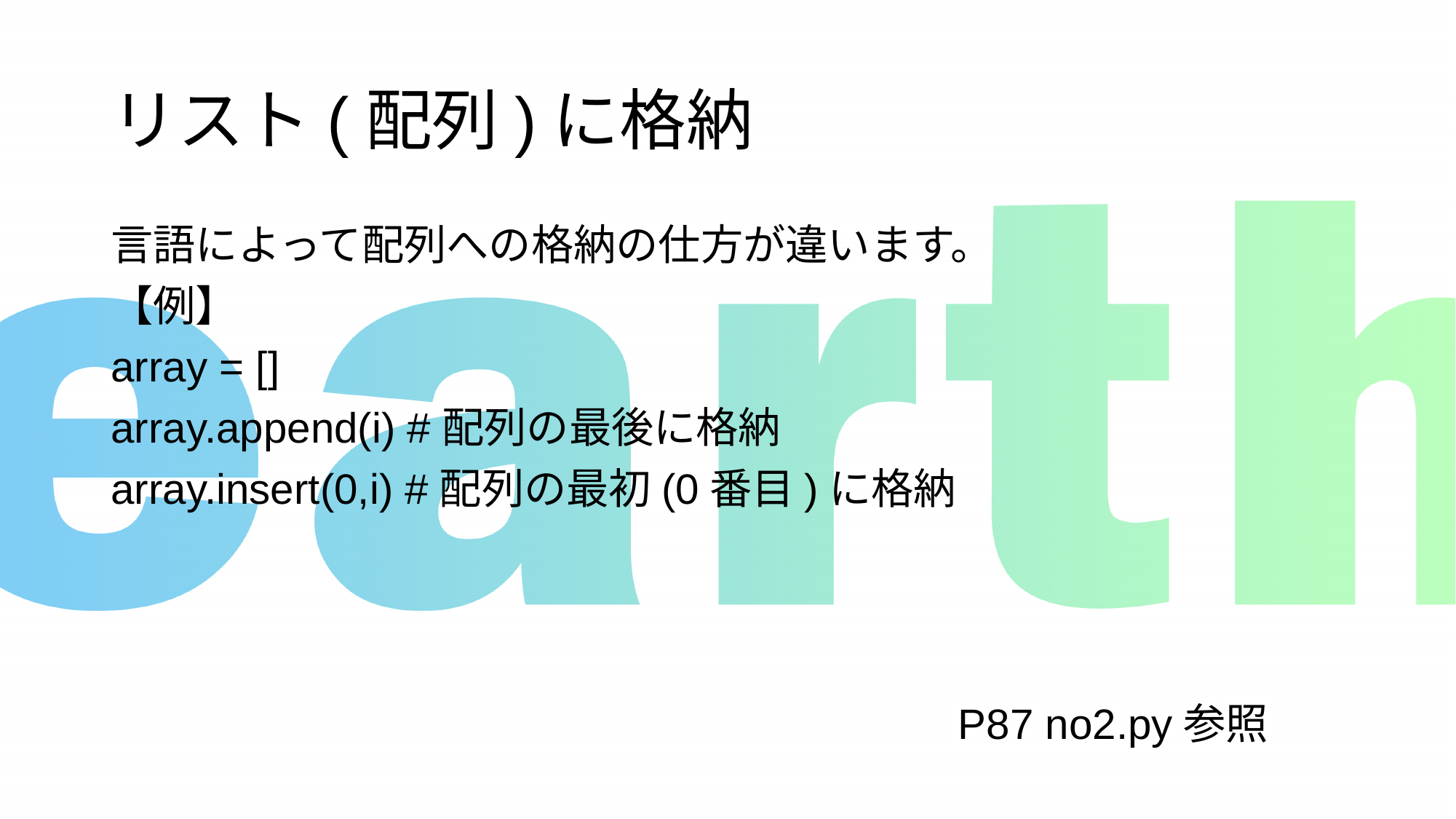

# リスト(配列)に格納
言語によって配列への格納の仕方が違います。
【例】
array = []
array.append(i) #配列の最後に格納
array.insert(0,i) #配列の最初(0番目)に格納

P87 no2.py参照